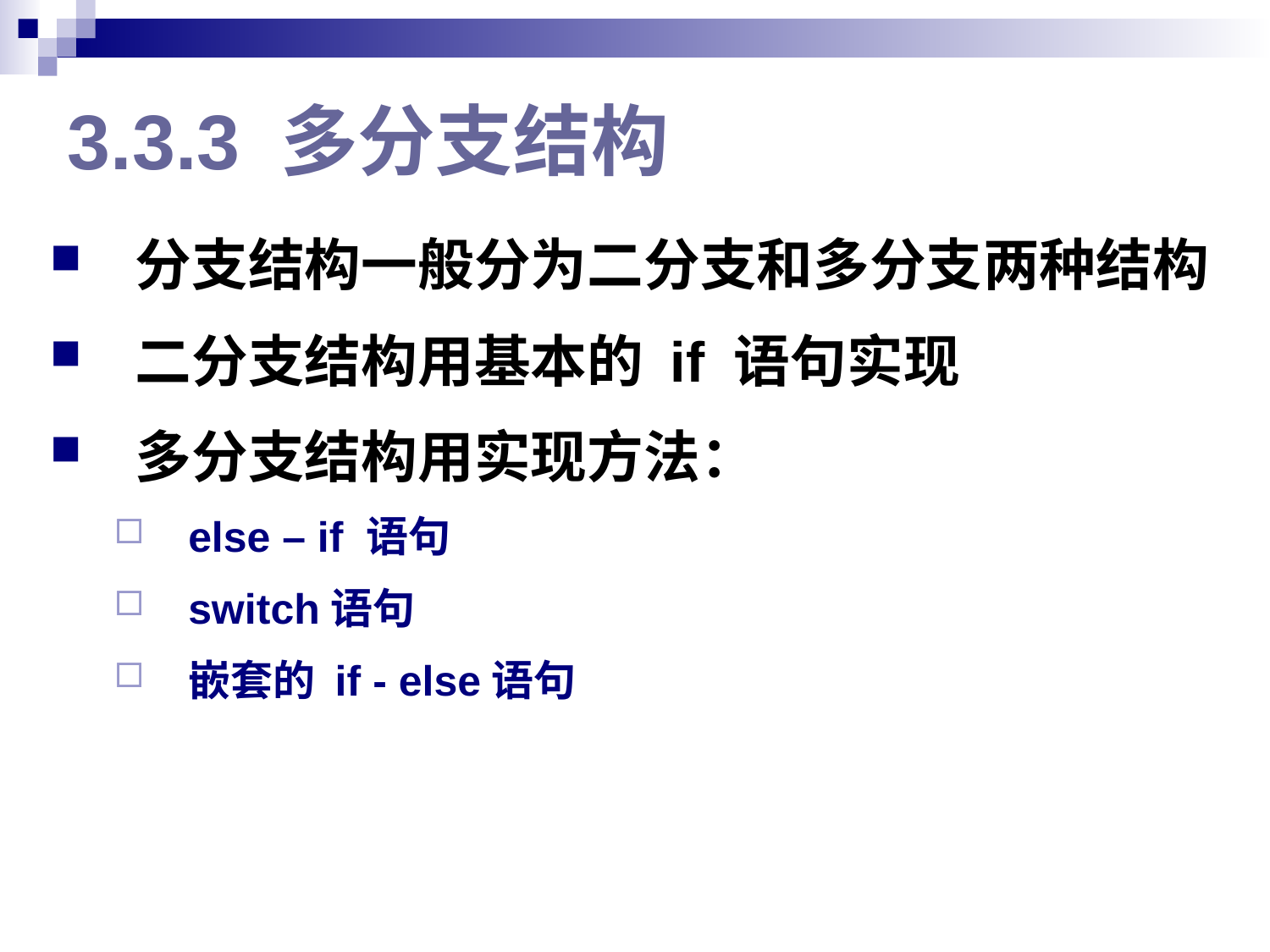

# 3.3.3 多分支结构
分支结构一般分为二分支和多分支两种结构
二分支结构用基本的 if 语句实现
多分支结构用实现方法：
else – if 语句
switch语句
嵌套的 if - else语句